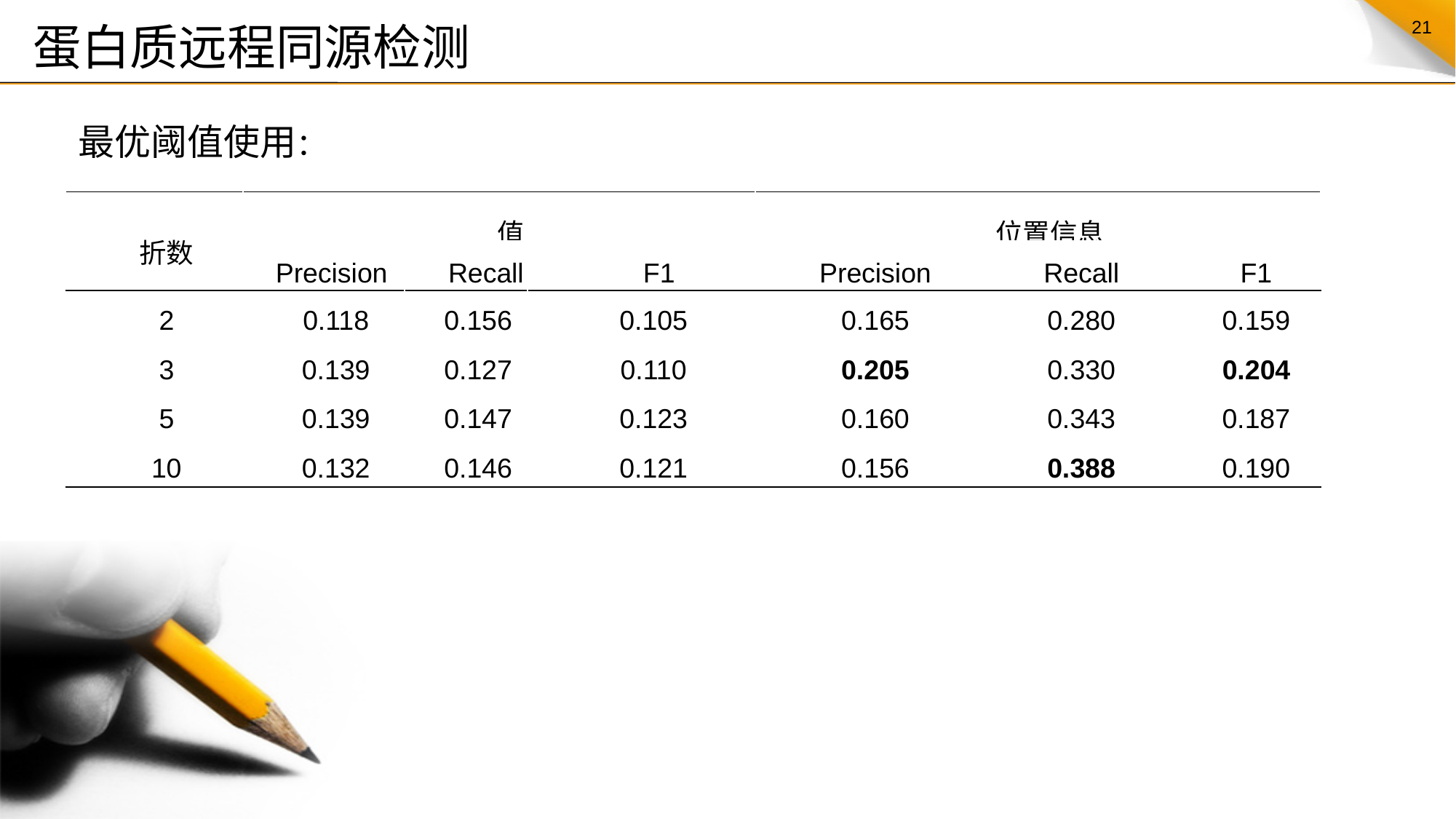

# 蛋白质远程同源检测
最优阈值使用：
| 折数 | 值 |  |  |  |  | 位置信息 |  |  |
| --- | --- | --- | --- | --- | --- | --- | --- | --- |
|  | Precision |  | Recall |  | F1 | Precision | Recall | F1 |
| 2 | 0.118 | 0.156 |  | 0.105 |  | 0.165 | 0.280 | 0.159 |
| 3 | 0.139 | 0.127 |  | 0.110 |  | 0.205 | 0.330 | 0.204 |
| 5 | 0.139 | 0.147 |  | 0.123 |  | 0.160 | 0.343 | 0.187 |
| 10 | 0.132 | 0.146 |  | 0.121 |  | 0.156 | 0.388 | 0.190 |